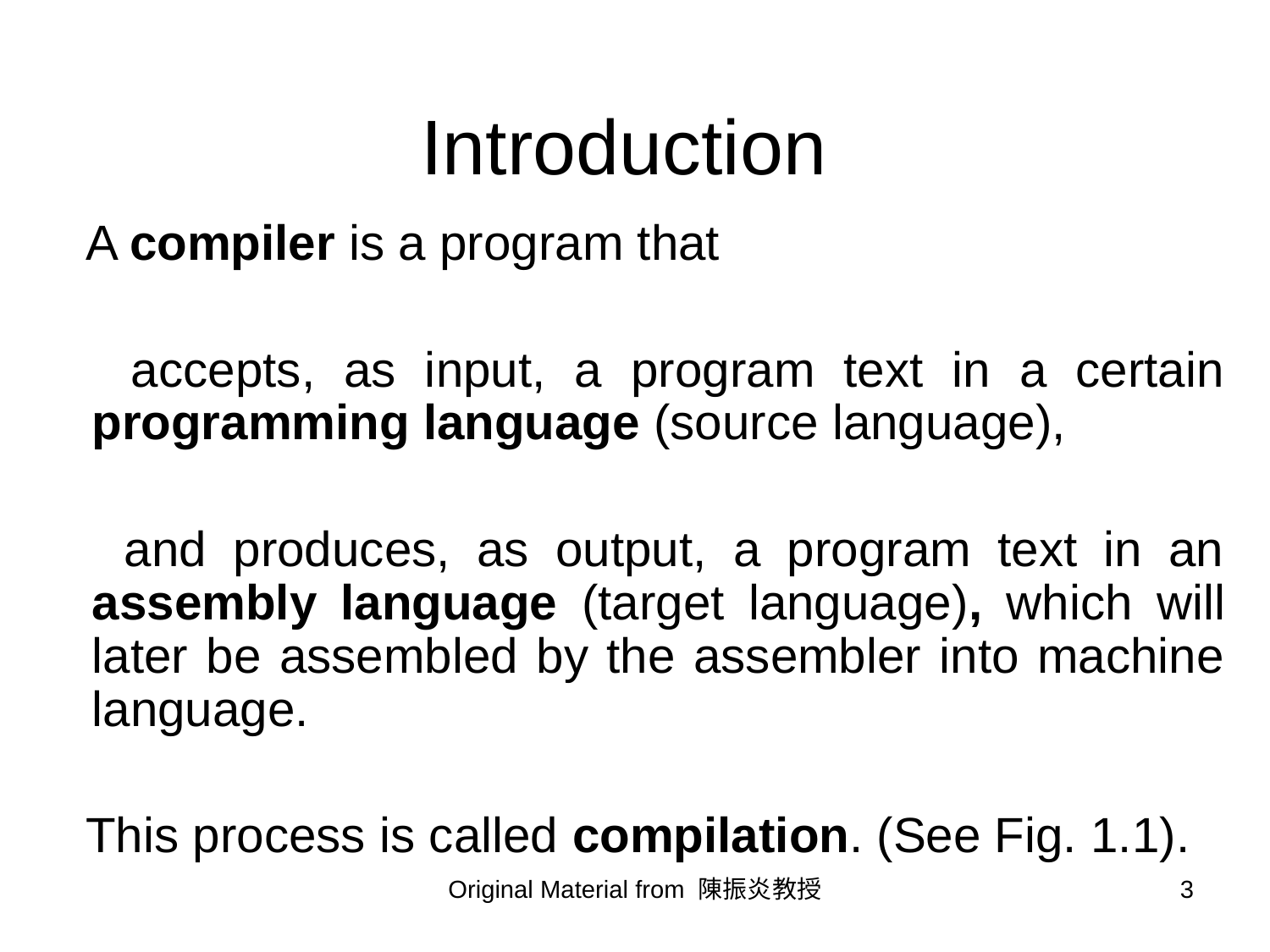

Introduction
   A compiler is a program that

   accepts, as input, a program text in a certain programming language (source language),

   and produces, as output, a program text in an assembly language (target language), which will later be assembled by the assembler into machine language.

   This process is called compilation. (See Fig. 1.1).
Original Material from 陳振炎教授
3